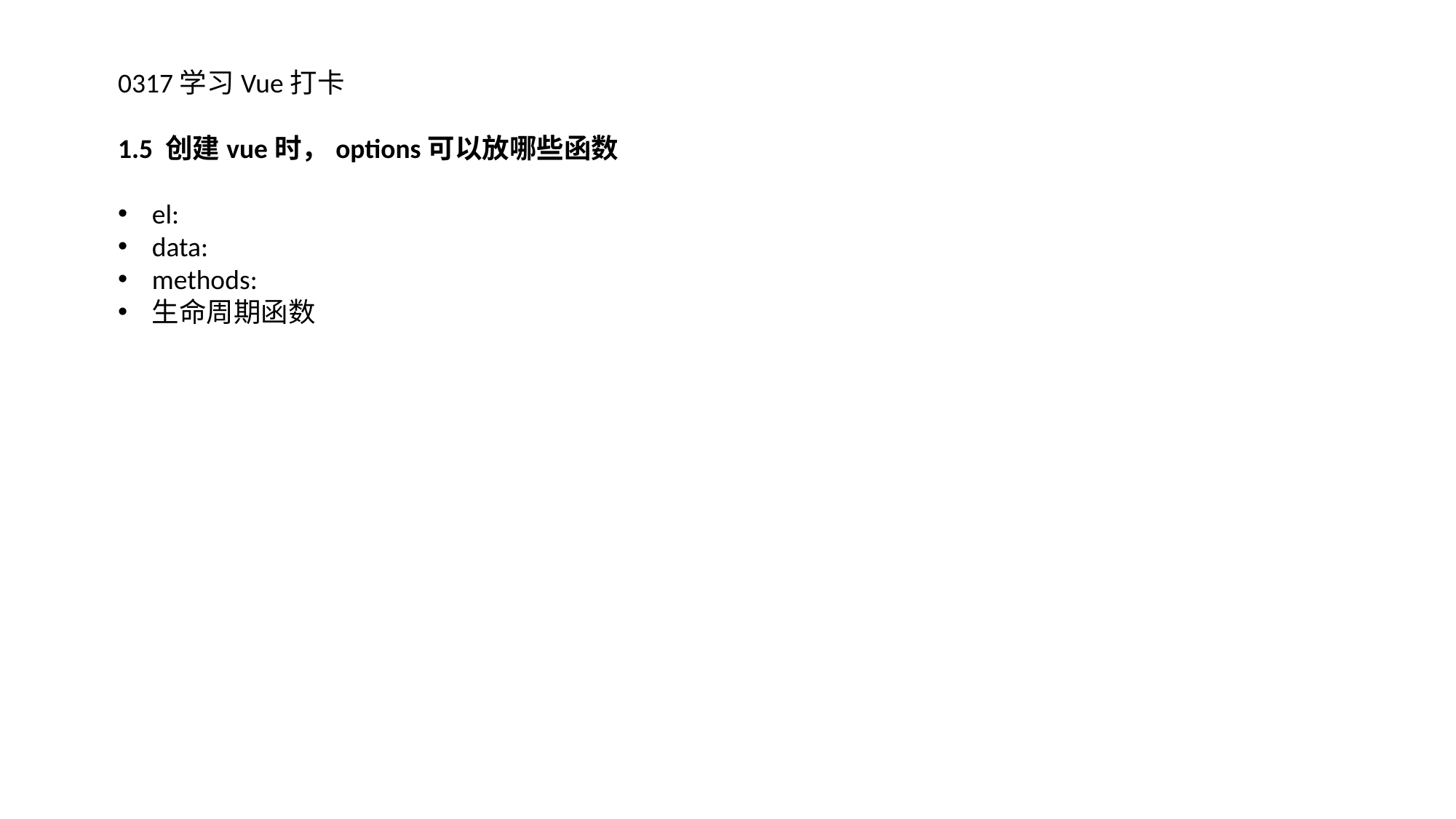

0317学习Vue打卡

1.5 创建vue时，options可以放哪些函数

el:
data:
methods:
生命周期函数